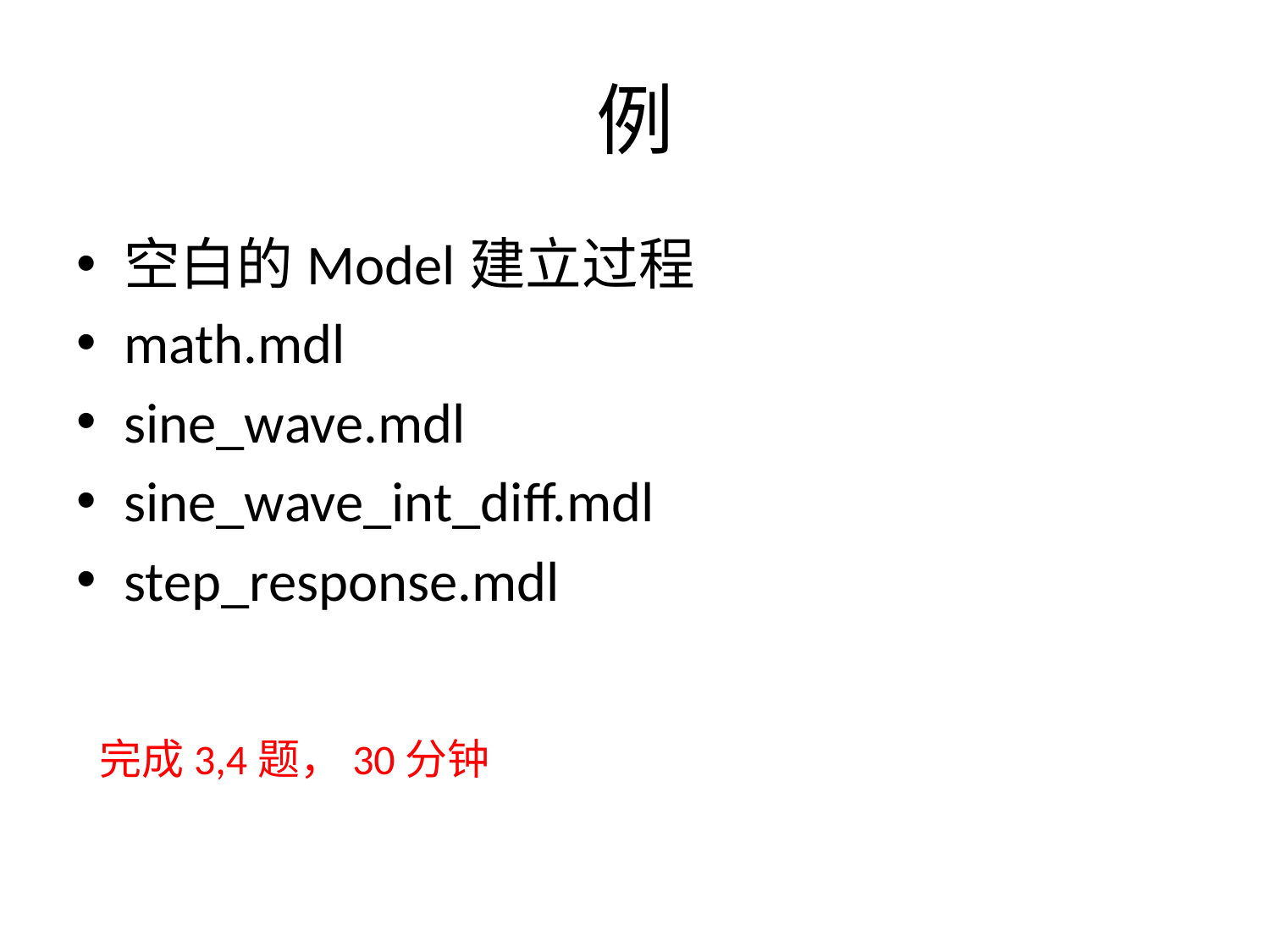

# 例
空白的Model建立过程
math.mdl
sine_wave.mdl
sine_wave_int_diff.mdl
step_response.mdl
完成3,4题，30分钟